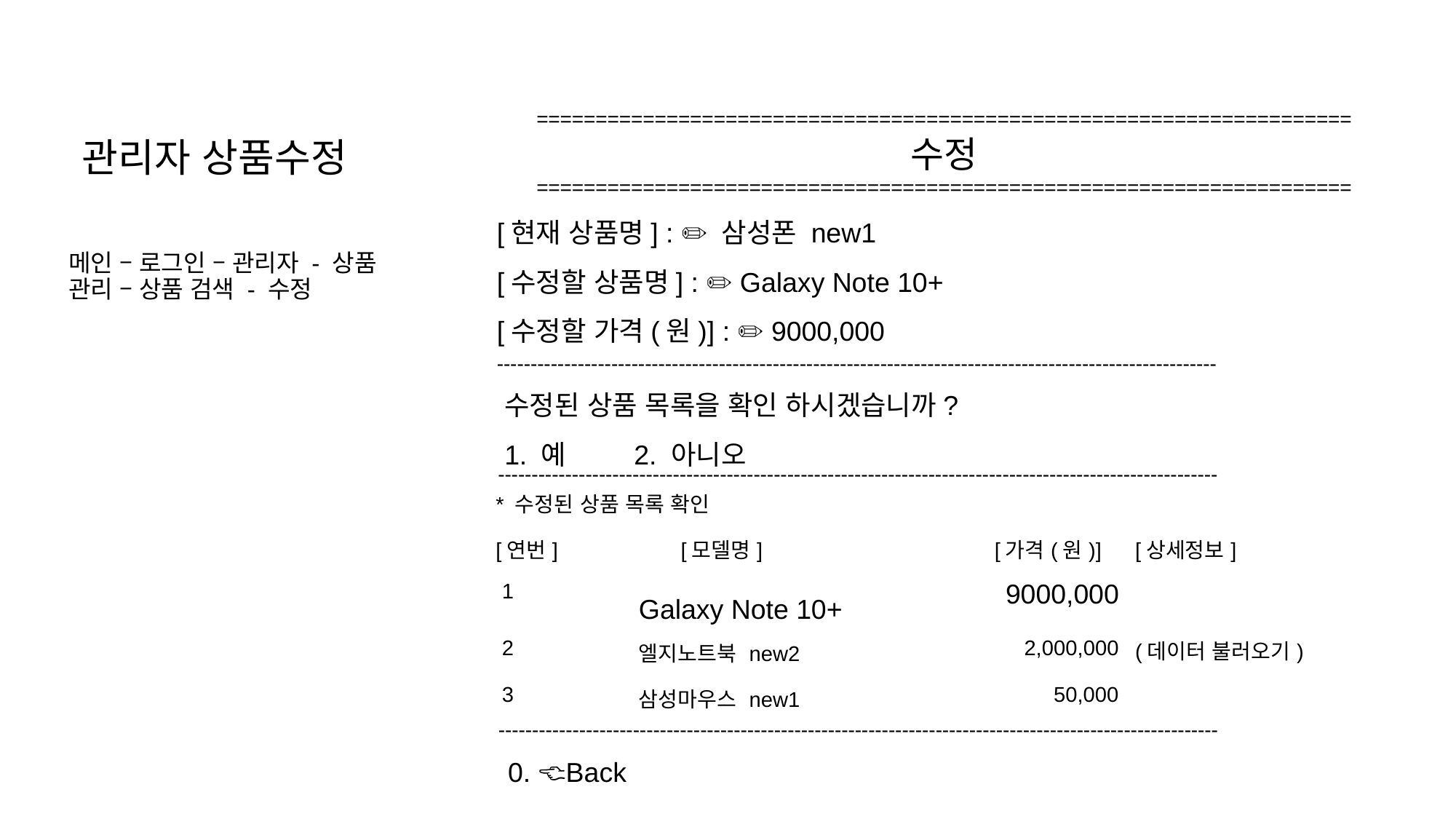

=====================================================================
수정
=====================================================================
관리자 상품수정
[현재 상품명] : ✏ 삼성폰 new1
[수정할 상품명] : ✏ Galaxy Note 10+
[수정할 가격(원)] : ✏ 9000,000
메인 – 로그인 – 관리자 - 상품 관리 – 상품 검색 - 수정
-----------------------------------------------------------------------------------------------------------
수정된 상품 목록을 확인 하시겠습니까?
1. 예        2. 아니오
-----------------------------------------------------------------------------------------------------------
| \* 수정된 상품 목록 확인 |  |  |  |
| --- | --- | --- | --- |
| [연번] | [모델명] | [가격(원)] | [상세정보] |
| 1 | Galaxy Note 10+ | 9000,000 | (데이터 불러오기) |
| 2 | 엘지노트북 new2 | 2,000,000 |  |
| 3 | 삼성마우스 new1 | 50,000 |  |
-----------------------------------------------------------------------------------------------------------
0. 👈Back